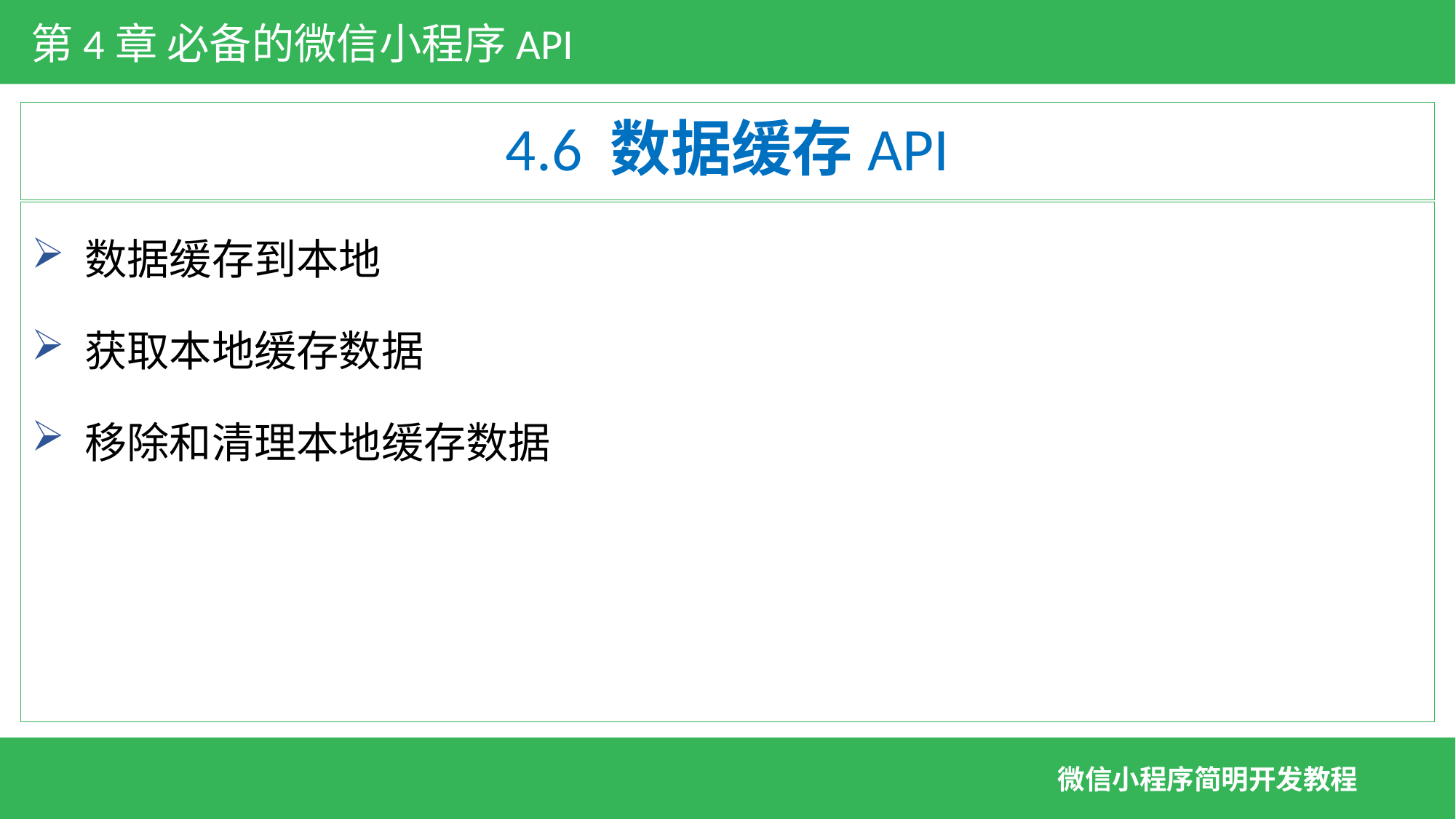

第4章 必备的微信小程序API

# 4.6 数据缓存API
 数据缓存到本地
 获取本地缓存数据
 移除和清理本地缓存数据

微信小程序简明开发教程